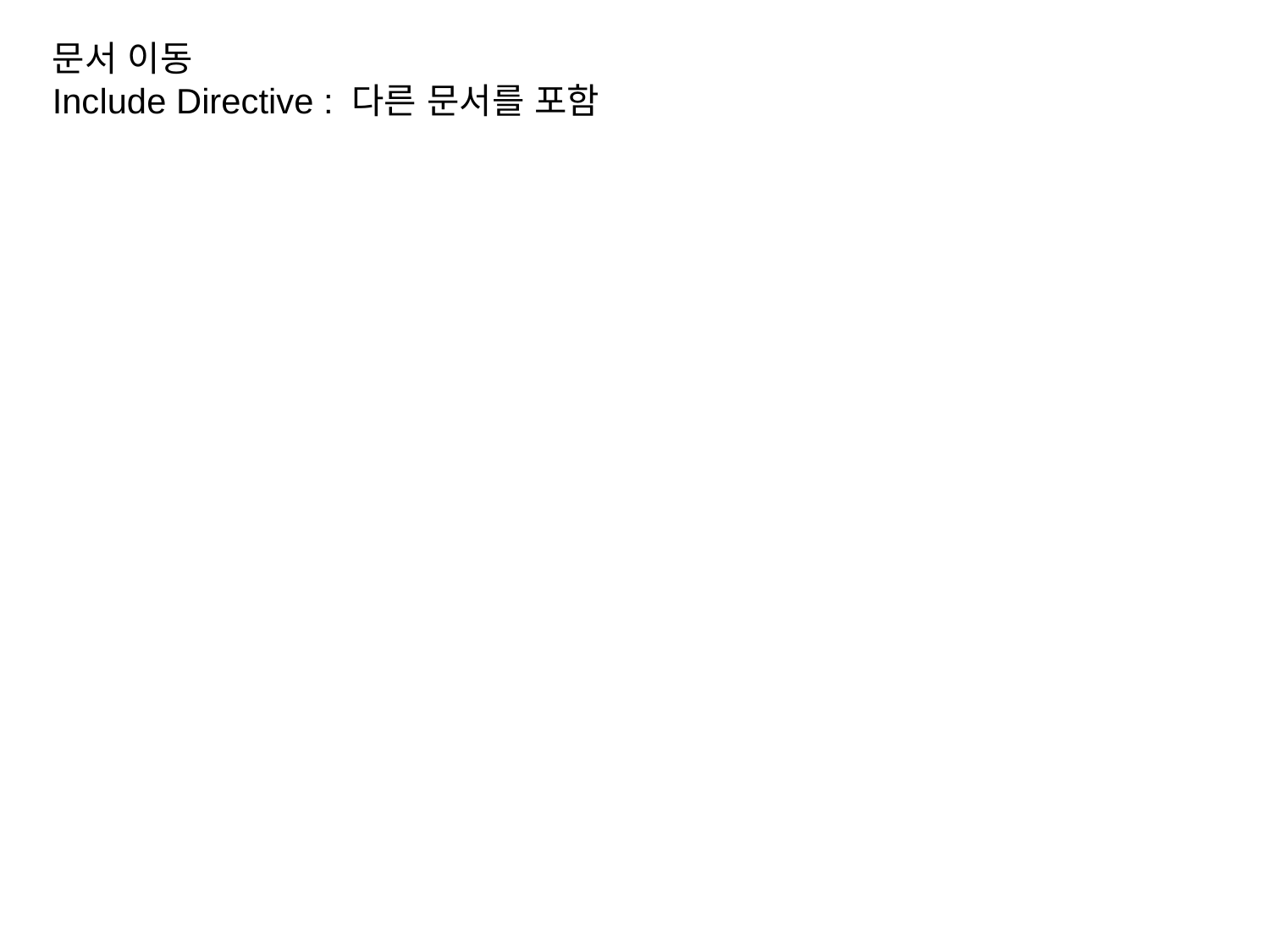

# 문서 이동 Include Directive : 다른 문서를 포함